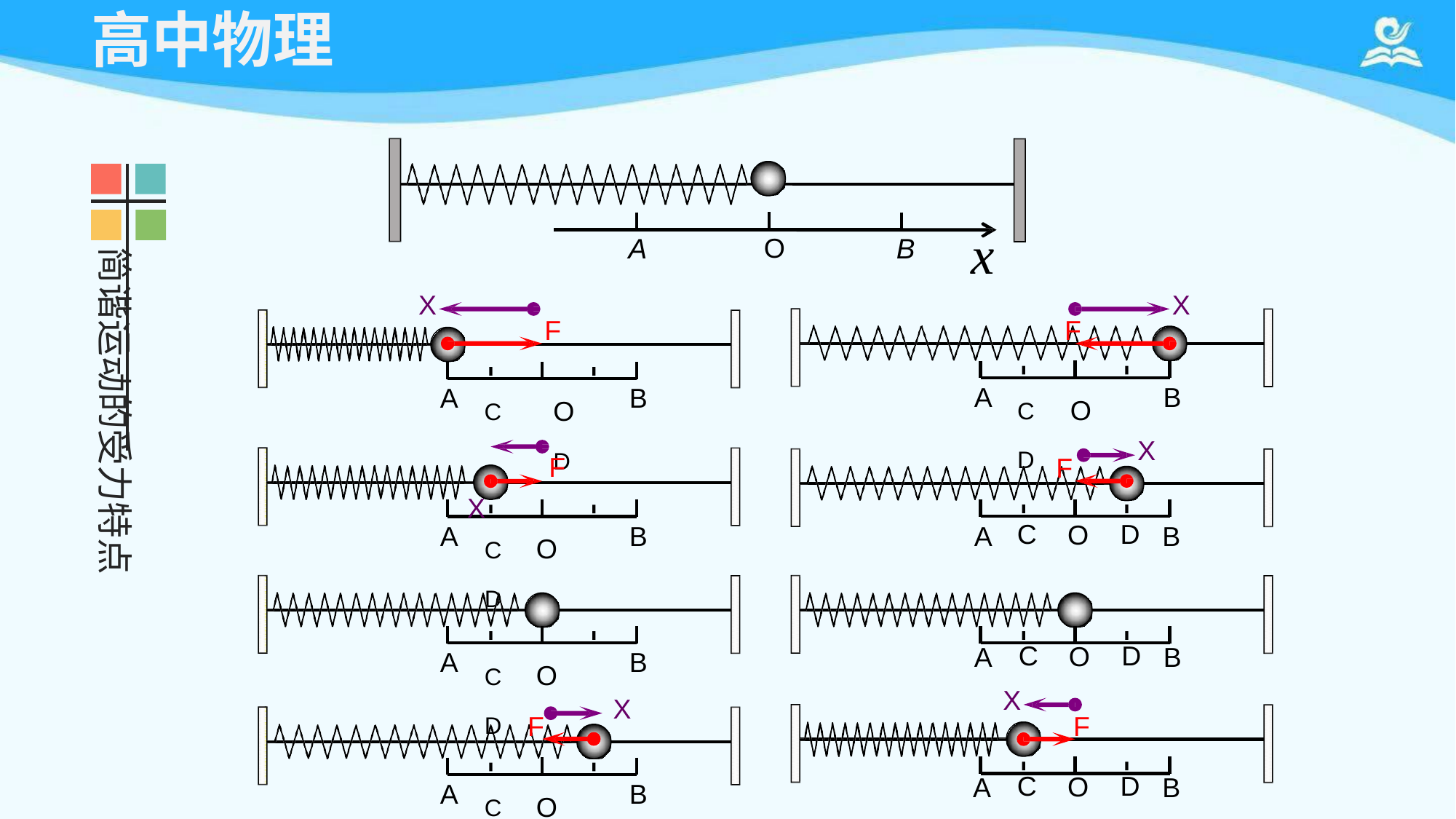

# 高中物理

x

A
B
O

简谐运动的受力特点
X
X

F
F

C	O	D
X

C	O	D

A
B

A
B
X

F

F

C
D
O

C	O	D

A
B
A
B

C
X

B
X

D
O
A
B
C	O	D

A

F
F

C
D
O
A
B

C	O	D

A
B